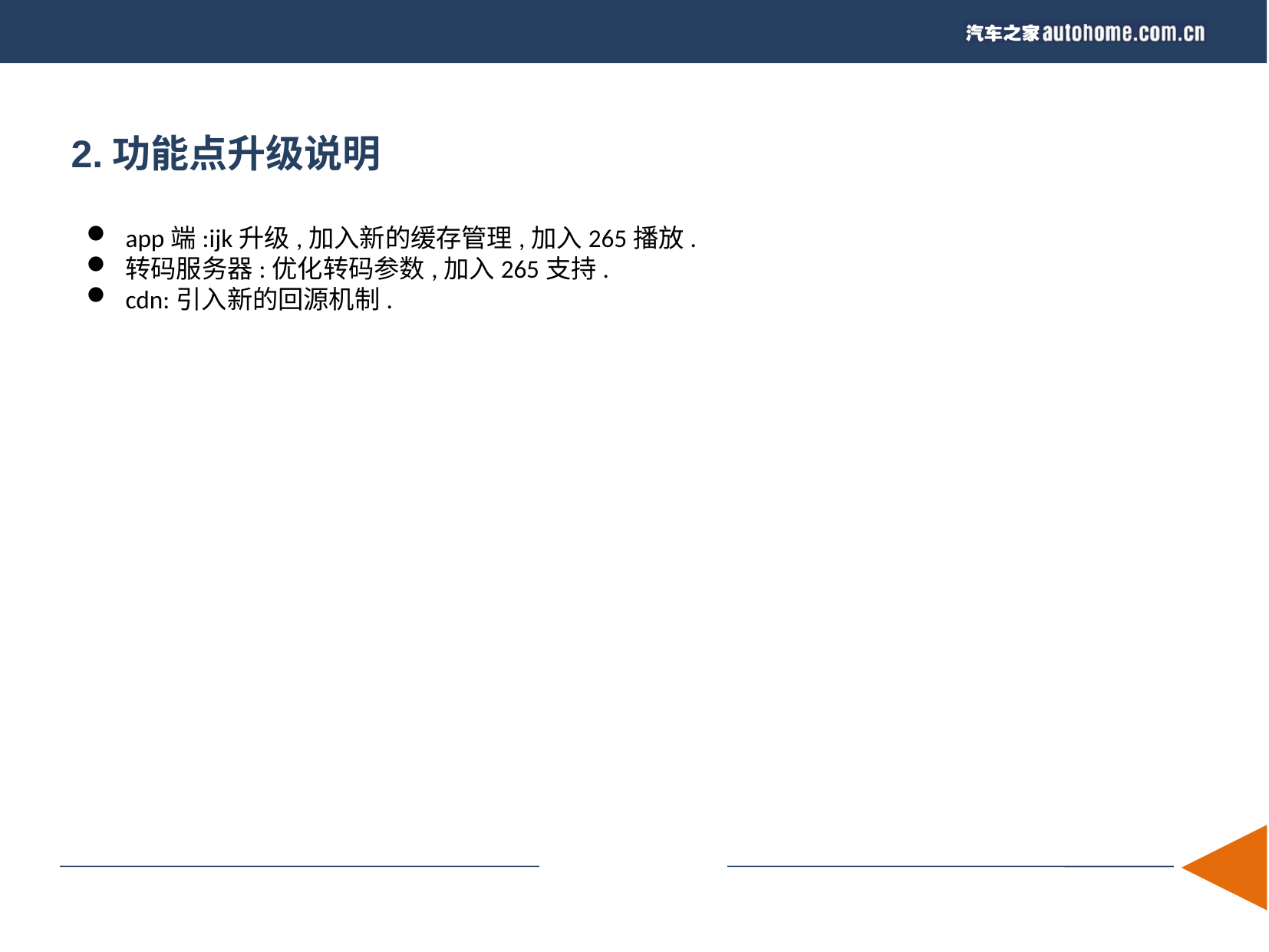

2.功能点升级说明
app端:ijk升级,加入新的缓存管理,加入265播放.
转码服务器:优化转码参数,加入265支持.
cdn:引入新的回源机制.